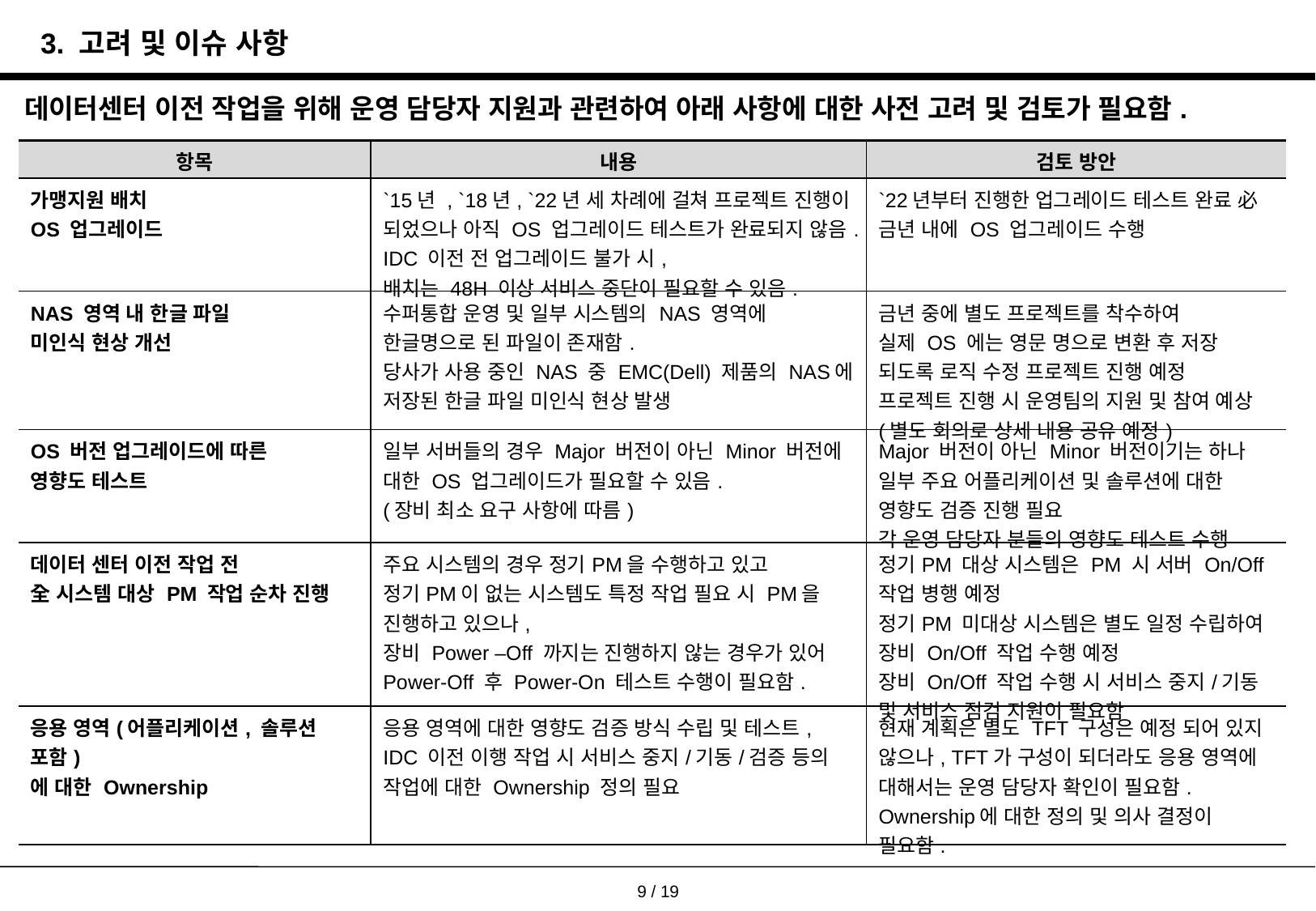

3. 고려 및 이슈 사항
데이터센터 이전 작업을 위해 운영 담당자 지원과 관련하여 아래 사항에 대한 사전 고려 및 검토가 필요함.
| 항목 | 내용 | 검토 방안 |
| --- | --- | --- |
| 가맹지원 배치 OS 업그레이드 | `15년 , `18년, `22년 세 차례에 걸쳐 프로젝트 진행이 되었으나 아직 OS 업그레이드 테스트가 완료되지 않음. IDC 이전 전 업그레이드 불가 시, 배치는 48H 이상 서비스 중단이 필요할 수 있음. | `22년부터 진행한 업그레이드 테스트 완료 必 금년 내에 OS 업그레이드 수행 |
| NAS 영역 내 한글 파일 미인식 현상 개선 | 수퍼통합 운영 및 일부 시스템의 NAS 영역에 한글명으로 된 파일이 존재함. 당사가 사용 중인 NAS 중 EMC(Dell) 제품의 NAS에 저장된 한글 파일 미인식 현상 발생 | 금년 중에 별도 프로젝트를 착수하여 실제 OS 에는 영문 명으로 변환 후 저장 되도록 로직 수정 프로젝트 진행 예정 프로젝트 진행 시 운영팀의 지원 및 참여 예상 (별도 회의로 상세 내용 공유 예정) |
| OS 버전 업그레이드에 따른 영향도 테스트 | 일부 서버들의 경우 Major 버전이 아닌 Minor 버전에 대한 OS 업그레이드가 필요할 수 있음. (장비 최소 요구 사항에 따름) | Major 버전이 아닌 Minor 버전이기는 하나 일부 주요 어플리케이션 및 솔루션에 대한 영향도 검증 진행 필요 각 운영 담당자 분들의 영향도 테스트 수행 |
| 데이터 센터 이전 작업 전 全 시스템 대상 PM 작업 순차 진행 | 주요 시스템의 경우 정기PM을 수행하고 있고 정기PM이 없는 시스템도 특정 작업 필요 시 PM을 진행하고 있으나, 장비 Power –Off 까지는 진행하지 않는 경우가 있어 Power-Off 후 Power-On 테스트 수행이 필요함. | 정기PM 대상 시스템은 PM 시 서버 On/Off 작업 병행 예정 정기PM 미대상 시스템은 별도 일정 수립하여 장비 On/Off 작업 수행 예정 장비 On/Off 작업 수행 시 서비스 중지/기동 및 서비스 점검 지원이 필요함 |
| 응용 영역(어플리케이션, 솔루션 포함) 에 대한 Ownership | 응용 영역에 대한 영향도 검증 방식 수립 및 테스트, IDC 이전 이행 작업 시 서비스 중지/기동/검증 등의 작업에 대한 Ownership 정의 필요 | 현재 계획은 별도 TFT 구성은 예정 되어 있지 않으나, TFT가 구성이 되더라도 응용 영역에 대해서는 운영 담당자 확인이 필요함. Ownership에 대한 정의 및 의사 결정이 필요함. |